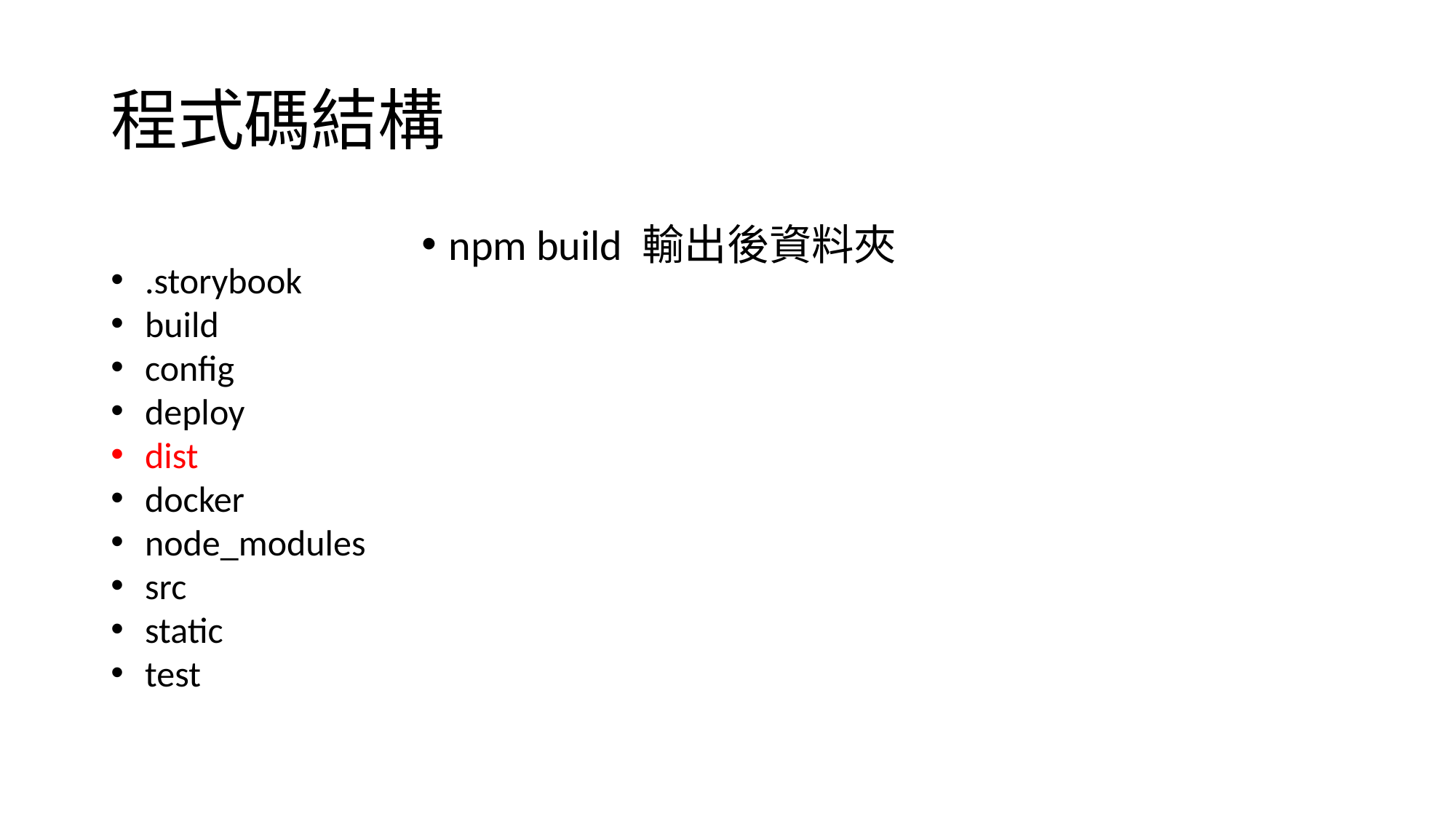

# 程式碼結構
npm build 輸出後資料夾
.storybook
build
config
deploy
dist
docker
node_modules
src
static
test